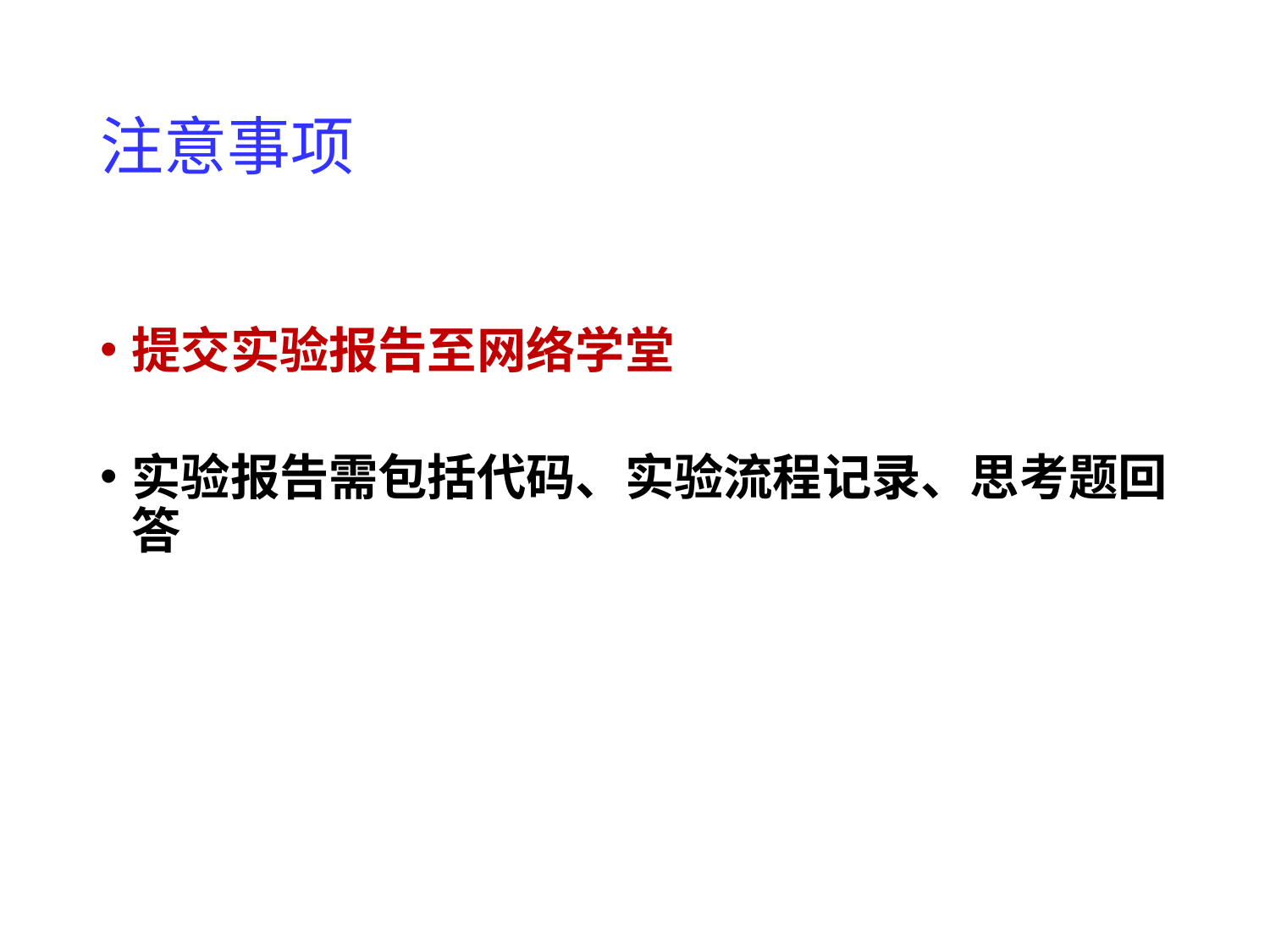

注意事项

提交实验报告至网络学堂

实验报告需包括代码、实验流程记录、思考题回答